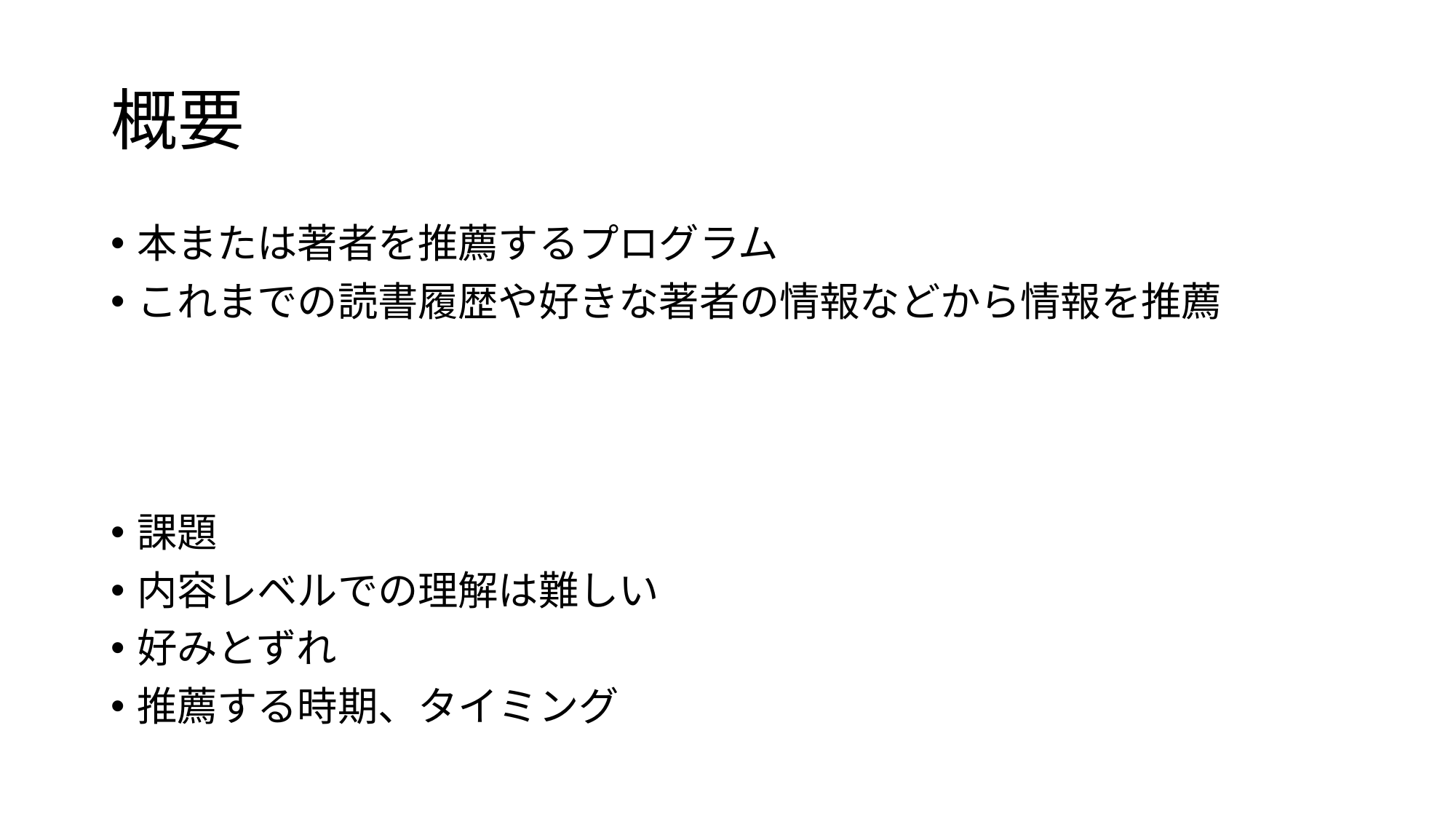

# 概要
本または著者を推薦するプログラム
これまでの読書履歴や好きな著者の情報などから情報を推薦

課題
内容レベルでの理解は難しい
好みとずれ
推薦する時期、タイミング